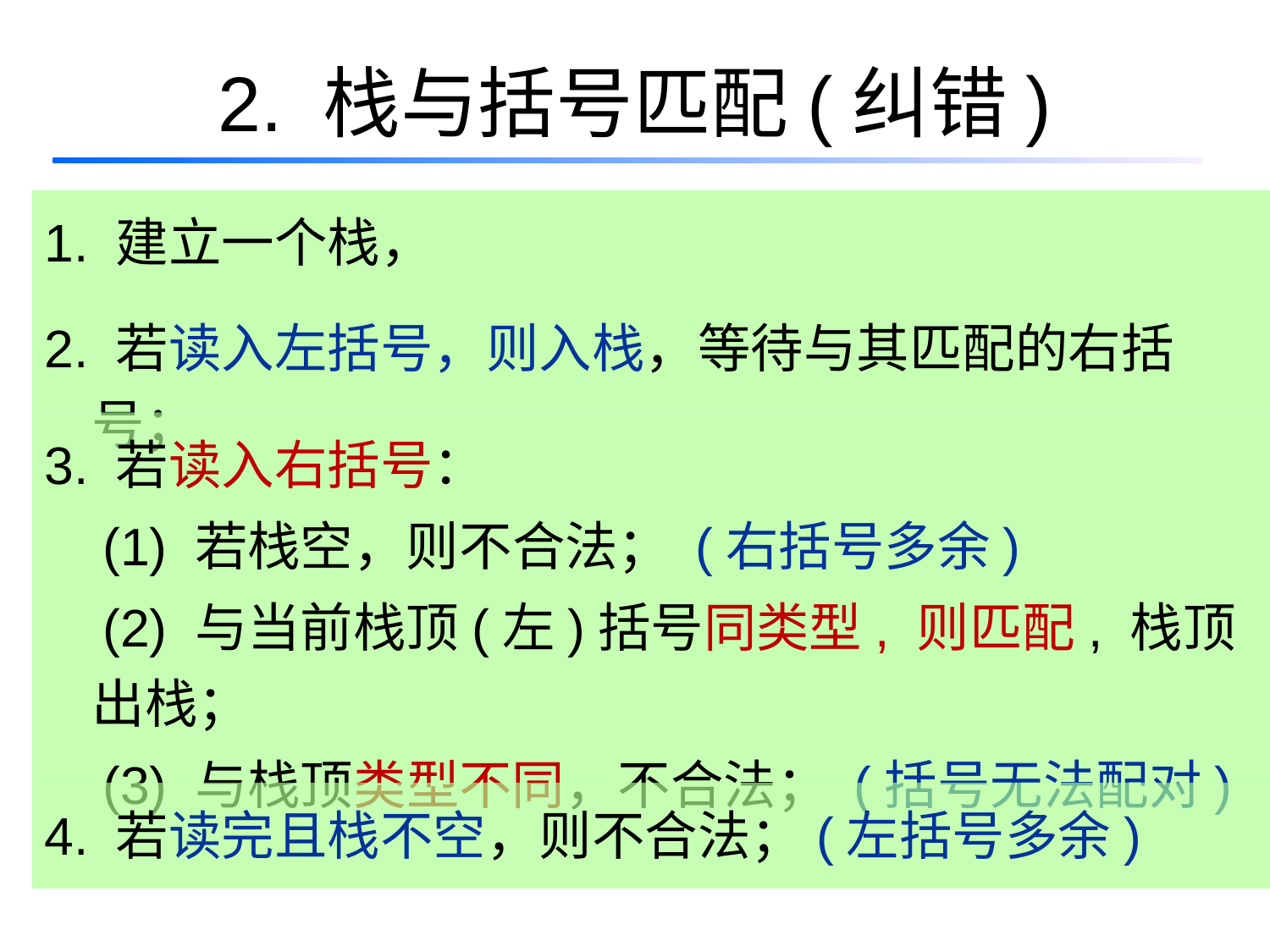

# 2. 栈与括号匹配(纠错)

建立一个栈，
2. 若读入左括号，则入栈，等待与其匹配的右括号；
3. 若读入右括号：
    (1) 若栈空，则不合法； (右括号多余)
    (2) 与当前栈顶(左)括号同类型, 则匹配, 栈顶出栈；
    (3) 与栈顶类型不同，不合法； (括号无法配对)
4. 若读完且栈不空，则不合法；(左括号多余)